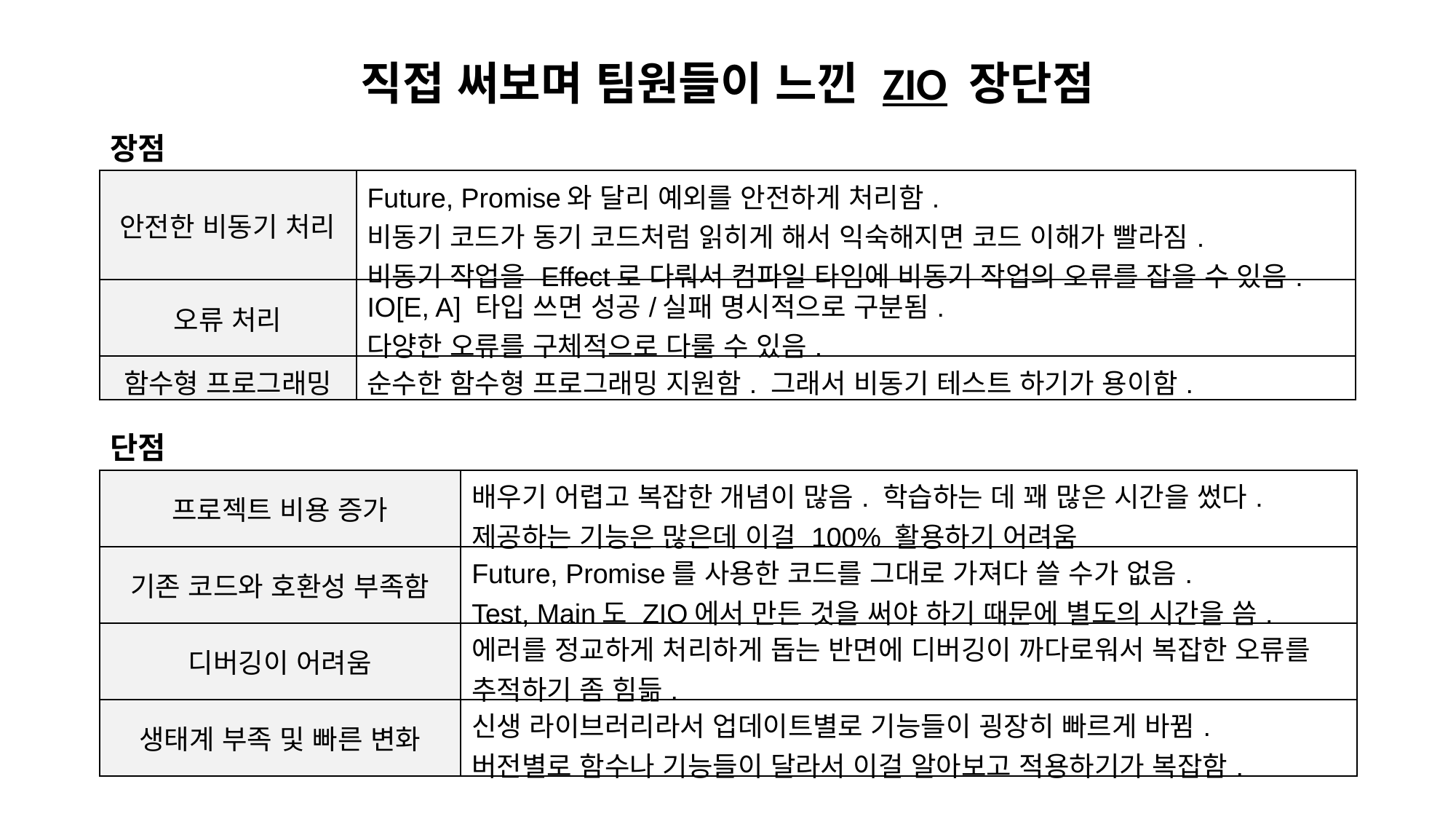

직접 써보며 팀원들이 느낀 ZIO 장단점
장점
| 안전한 비동기 처리 | Future, Promise와 달리 예외를 안전하게 처리함. 비동기 코드가 동기 코드처럼 읽히게 해서 익숙해지면 코드 이해가 빨라짐. 비동기 작업을 Effect로 다뤄서 컴파일 타임에 비동기 작업의 오류를 잡을 수 있음. |
| --- | --- |
| 오류 처리 | IO[E, A] 타입 쓰면 성공/실패 명시적으로 구분됨. 다양한 오류를 구체적으로 다룰 수 있음. |
| 함수형 프로그래밍 | 순수한 함수형 프로그래밍 지원함. 그래서 비동기 테스트 하기가 용이함. |
단점
| 프로젝트 비용 증가 | 배우기 어렵고 복잡한 개념이 많음. 학습하는 데 꽤 많은 시간을 썼다. 제공하는 기능은 많은데 이걸 100% 활용하기 어려움 |
| --- | --- |
| 기존 코드와 호환성 부족함 | Future, Promise를 사용한 코드를 그대로 가져다 쓸 수가 없음. Test, Main도 ZIO에서 만든 것을 써야 하기 때문에 별도의 시간을 씀. |
| 디버깅이 어려움 | 에러를 정교하게 처리하게 돕는 반면에 디버깅이 까다로워서 복잡한 오류를 추적하기 좀 힘듦. |
| 생태계 부족 및 빠른 변화 | 신생 라이브러리라서 업데이트별로 기능들이 굉장히 빠르게 바뀜. 버전별로 함수나 기능들이 달라서 이걸 알아보고 적용하기가 복잡함. |